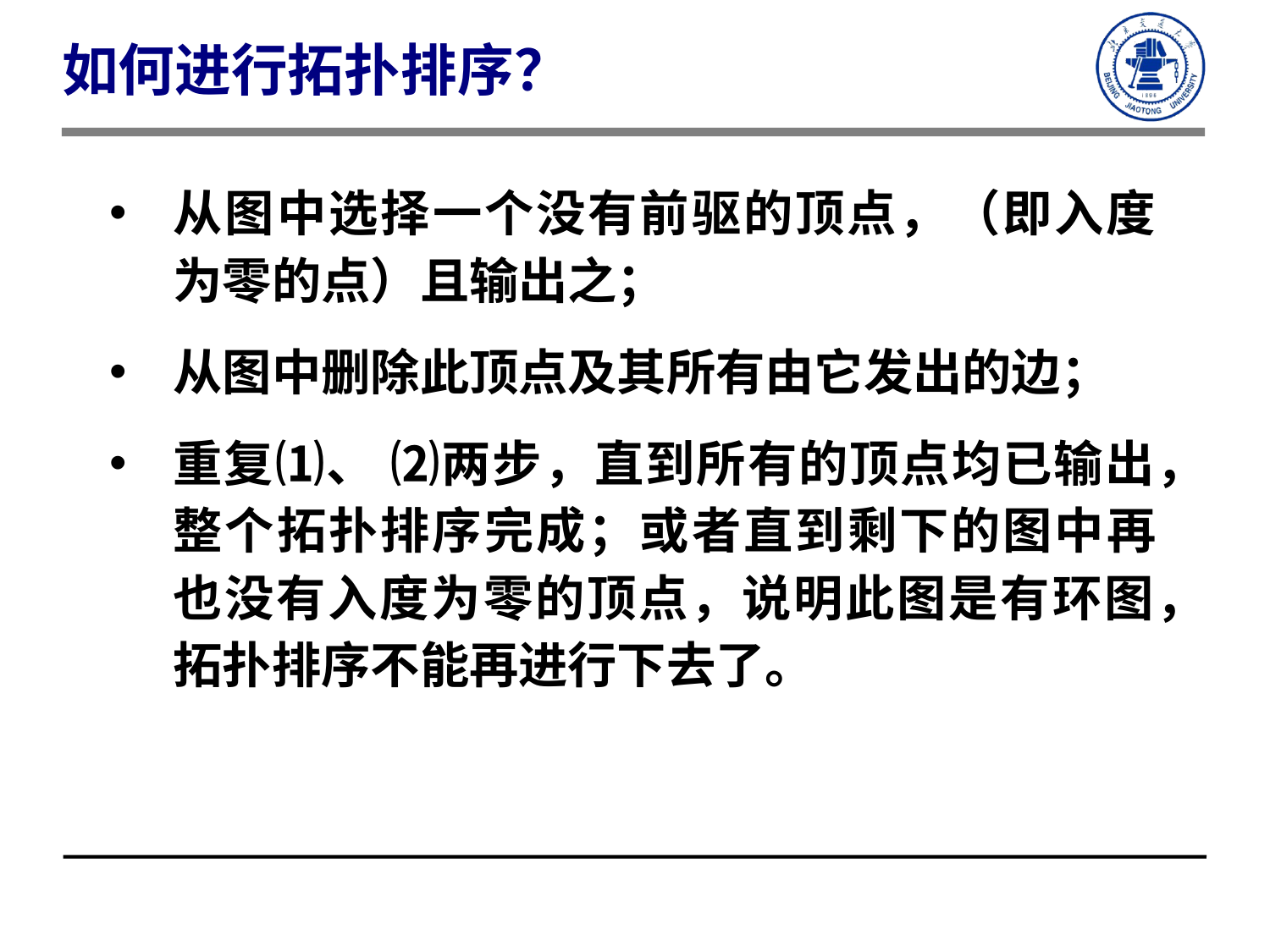

如何进行拓扑排序？
从图中选择一个没有前驱的顶点，（即入度为零的点）且输出之；
从图中删除此顶点及其所有由它发出的边；
重复⑴、 ⑵两步，直到所有的顶点均已输出，整个拓扑排序完成；或者直到剩下的图中再也没有入度为零的顶点，说明此图是有环图，拓扑排序不能再进行下去了。